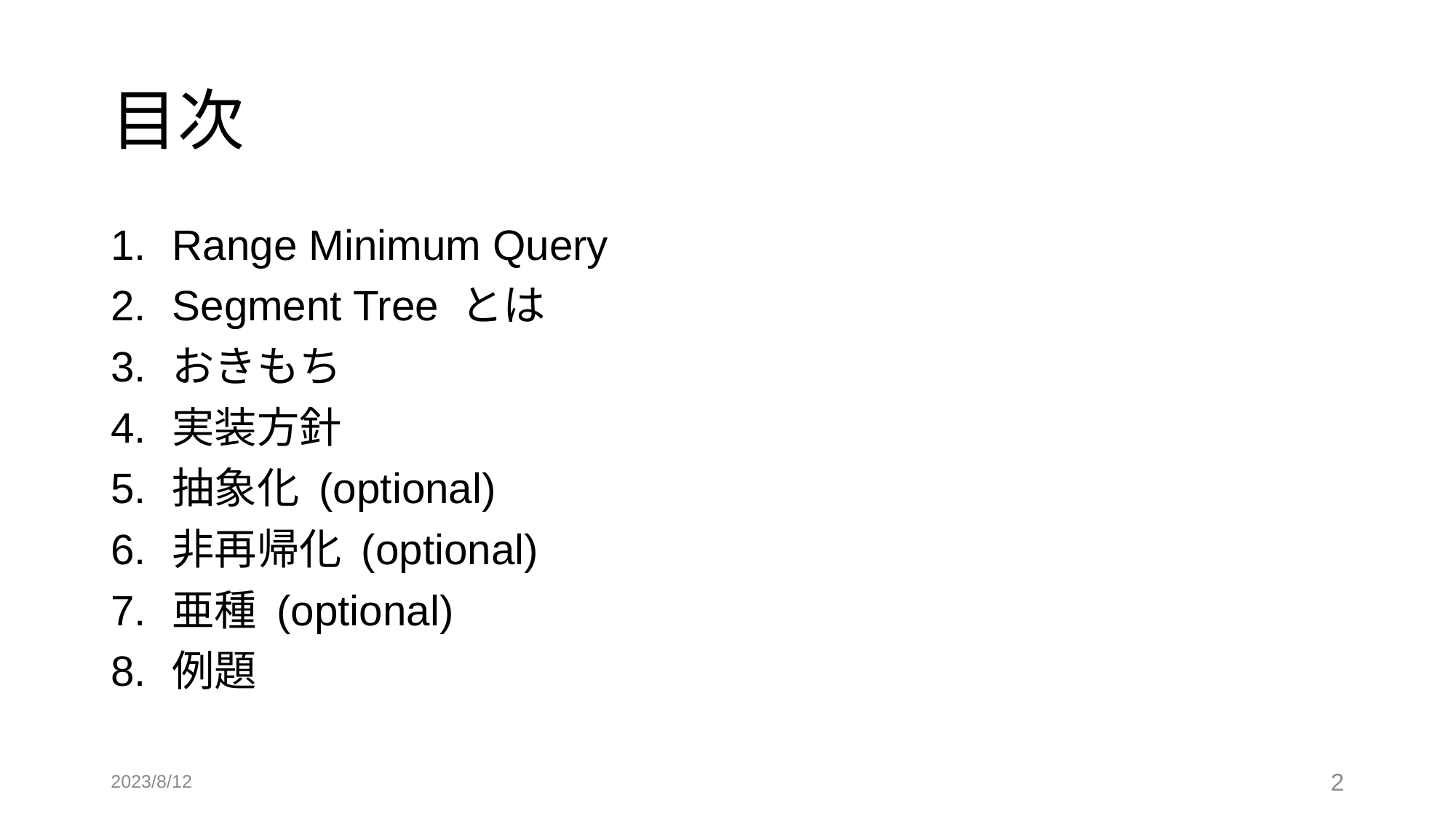

# 目次
Range Minimum Query
Segment Tree とは
おきもち
実装方針
抽象化 (optional)
非再帰化 (optional)
亜種 (optional)
例題
2023/8/12
2